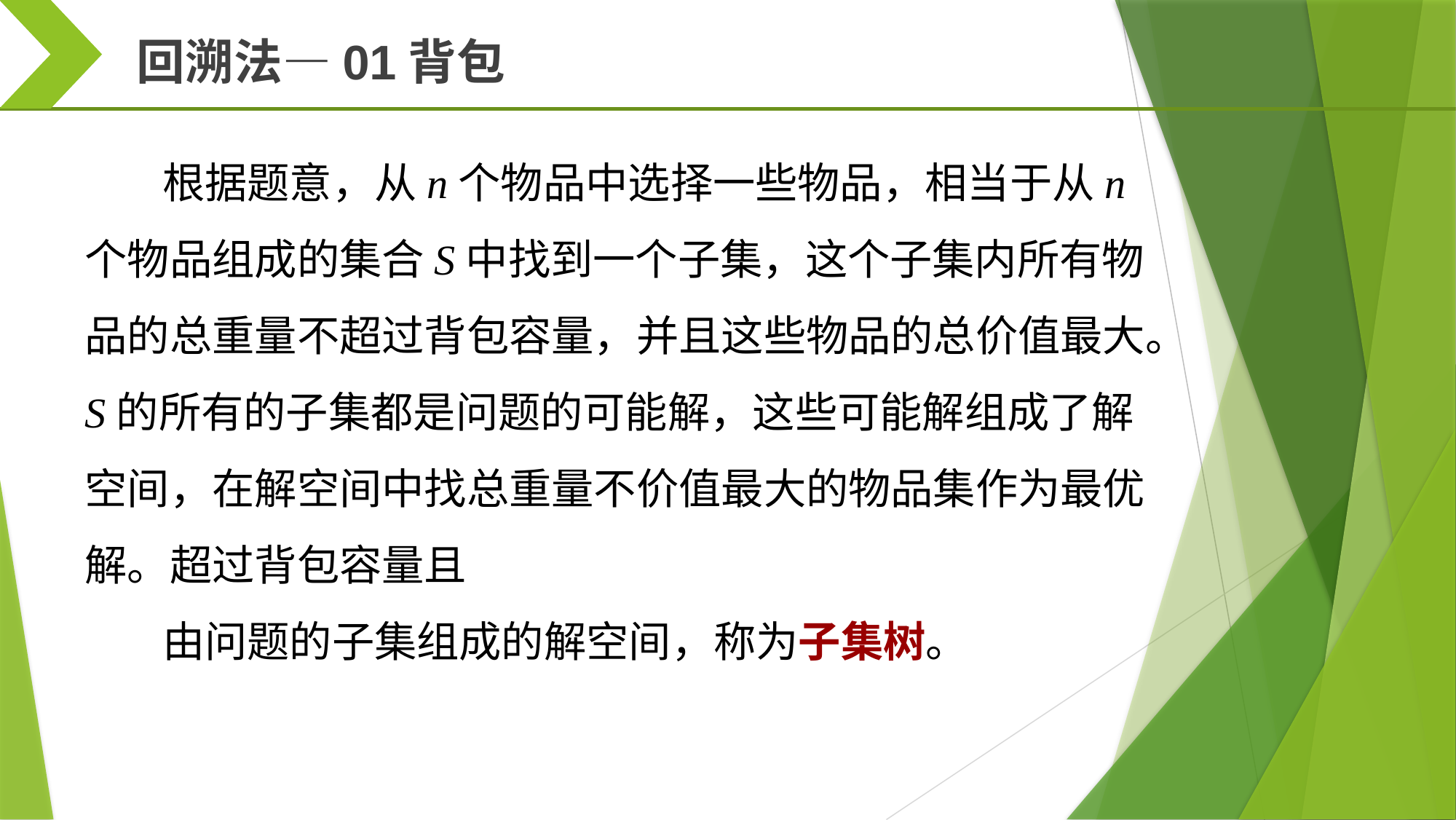

回溯法—01背包
根据题意，从n个物品中选择一些物品，相当于从n个物品组成的集合S中找到一个子集，这个子集内所有物品的总重量不超过背包容量，并且这些物品的总价值最大。S的所有的子集都是问题的可能解，这些可能解组成了解空间，在解空间中找总重量不价值最大的物品集作为最优解。超过背包容量且
由问题的子集组成的解空间，称为子集树。